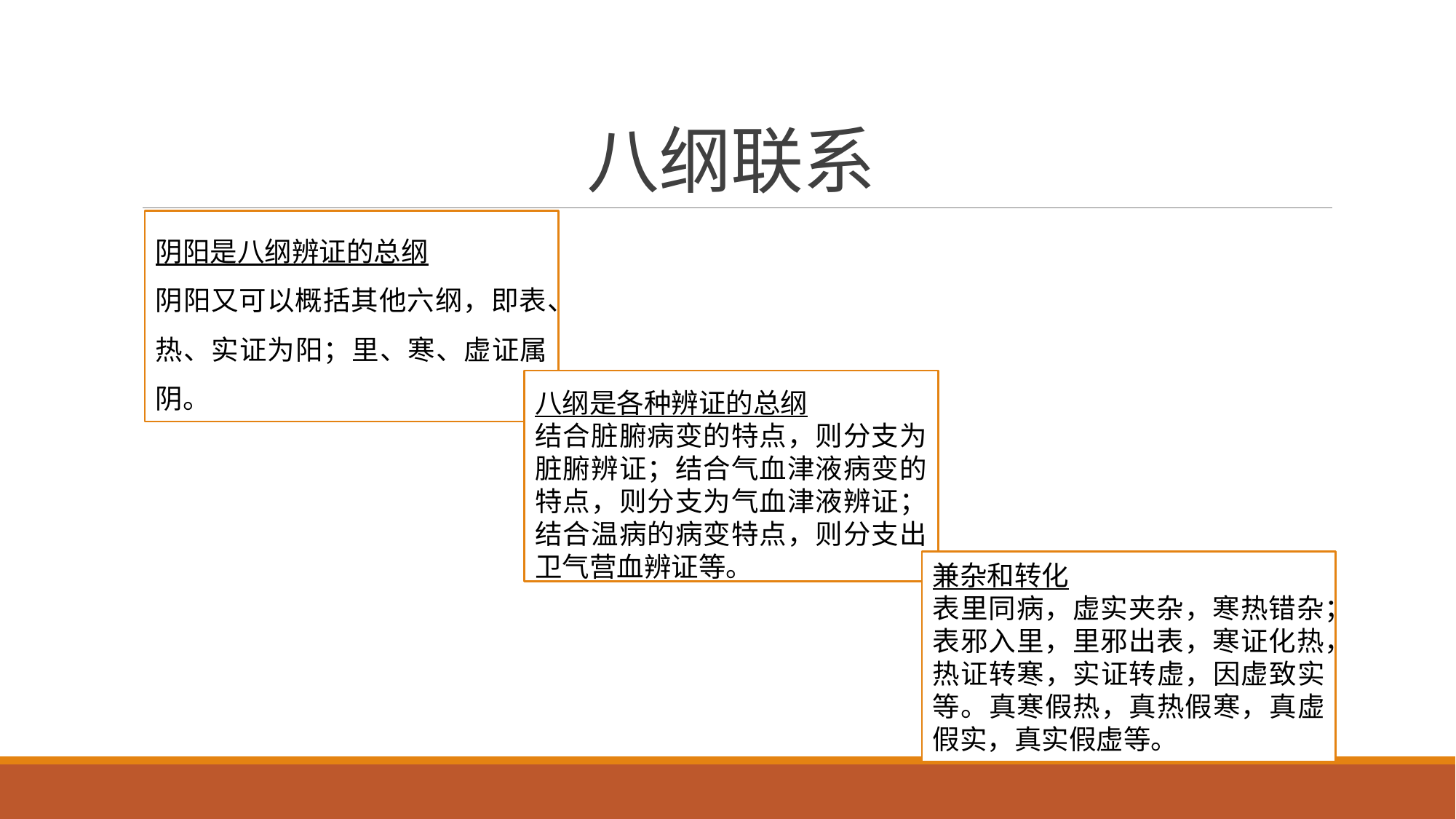

# 八纲联系
阴阳是八纲辨证的总纲
阴阳又可以概括其他六纲，即表、热、实证为阳；里、寒、虚证属阴。
八纲是各种辨证的总纲
结合脏腑病变的特点，则分支为脏腑辨证；结合气血津液病变的特点，则分支为气血津液辨证；结合温病的病变特点，则分支出卫气营血辨证等。
兼杂和转化
表里同病，虚实夹杂，寒热错杂；
表邪入里，里邪出表，寒证化热，热证转寒，实证转虚，因虚致实等。真寒假热，真热假寒，真虚假实，真实假虚等。